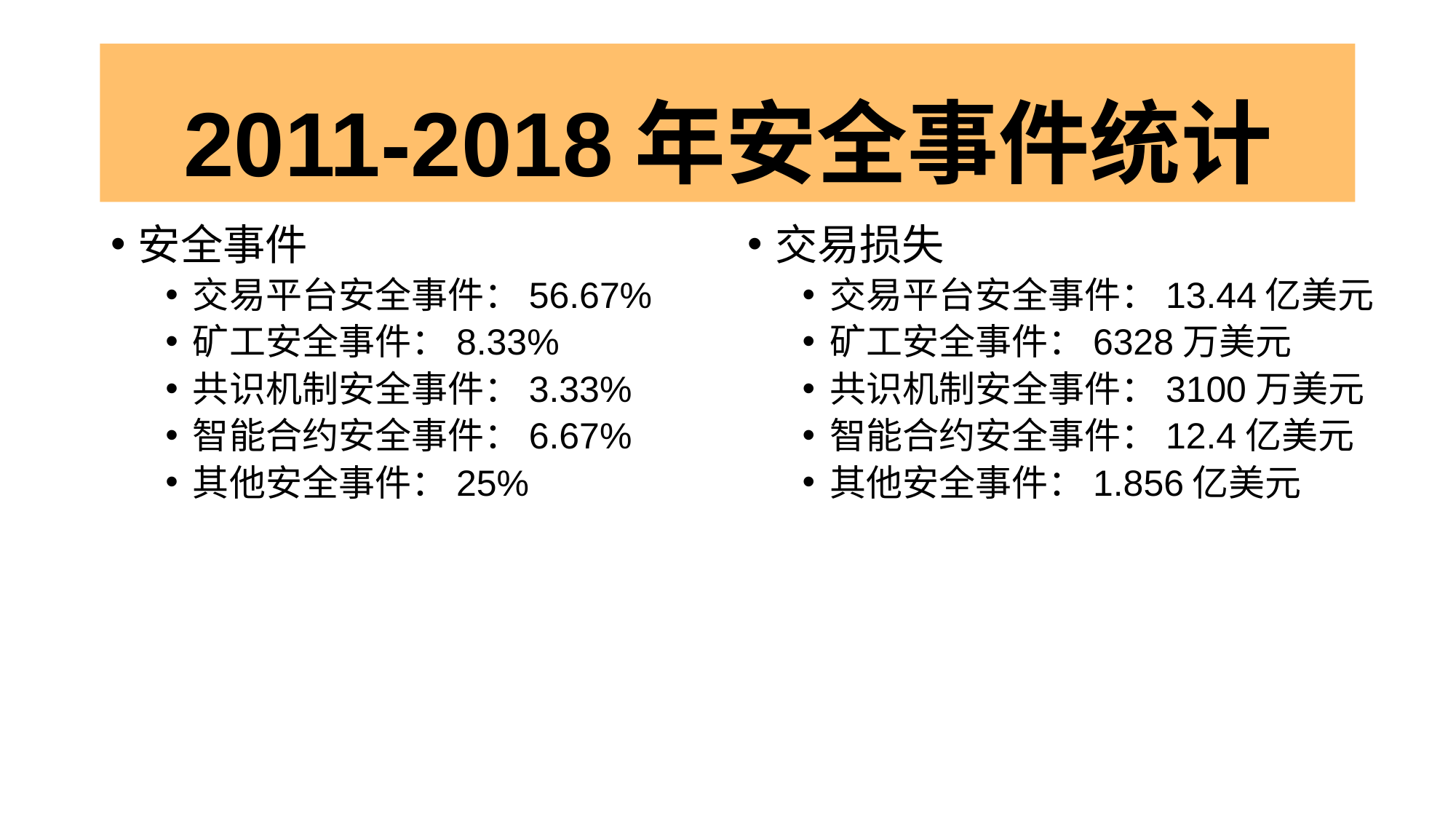

# 2011-2018年安全事件统计
安全事件
交易平台安全事件：56.67%
矿工安全事件：8.33%
共识机制安全事件：3.33%
智能合约安全事件：6.67%
其他安全事件：25%
交易损失
交易平台安全事件：13.44亿美元
矿工安全事件：6328万美元
共识机制安全事件：3100万美元
智能合约安全事件：12.4亿美元
其他安全事件：1.856亿美元